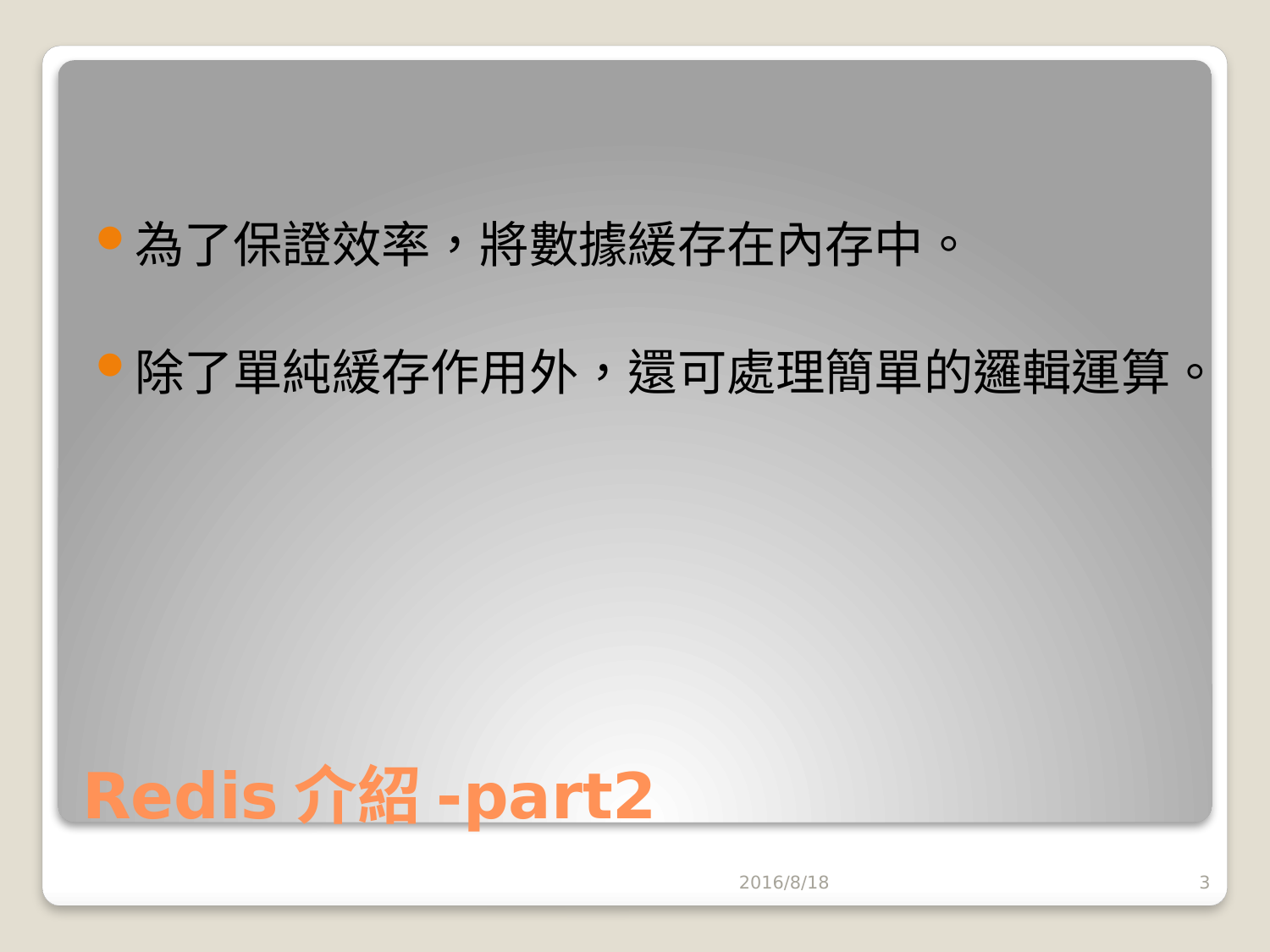

為了保證效率，將數據緩存在內存中。

除了單純緩存作用外，還可處理簡單的邏輯運算。

# Redis介紹-part2
2016/8/18
3